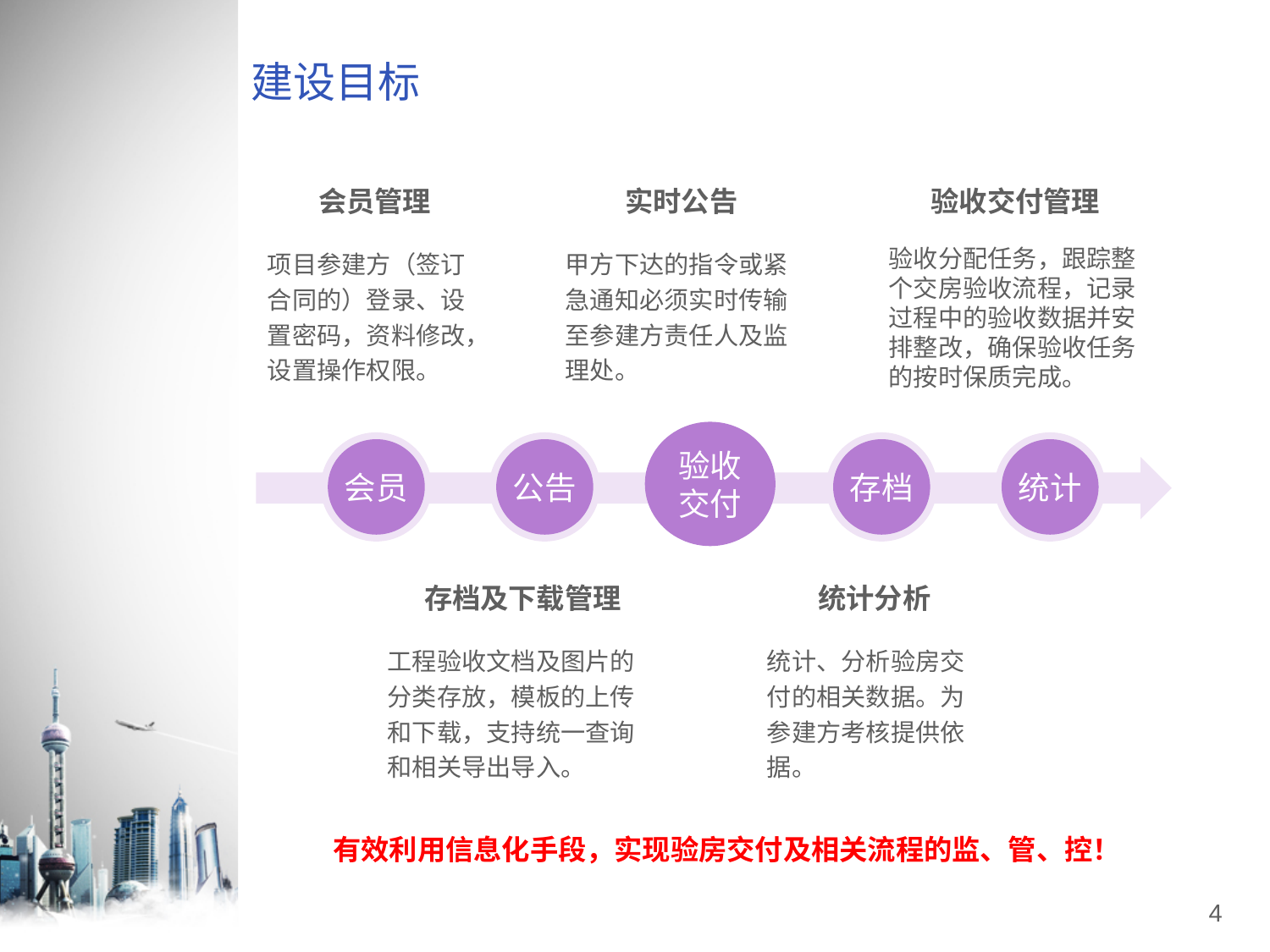

建设目标
会员管理
实时公告
验收交付管理
项目参建方（签订合同的）登录、设置密码，资料修改，设置操作权限。
甲方下达的指令或紧急通知必须实时传输至参建方责任人及监理处。
验收分配任务，跟踪整个交房验收流程，记录过程中的验收数据并安排整改，确保验收任务的按时保质完成。
验收交付

会员
公告
存档
统计

存档及下载管理
统计分析
工程验收文档及图片的分类存放，模板的上传和下载，支持统一查询和相关导出导入。
统计、分析验房交付的相关数据。为参建方考核提供依据。
有效利用信息化手段，实现验房交付及相关流程的监、管、控！
4